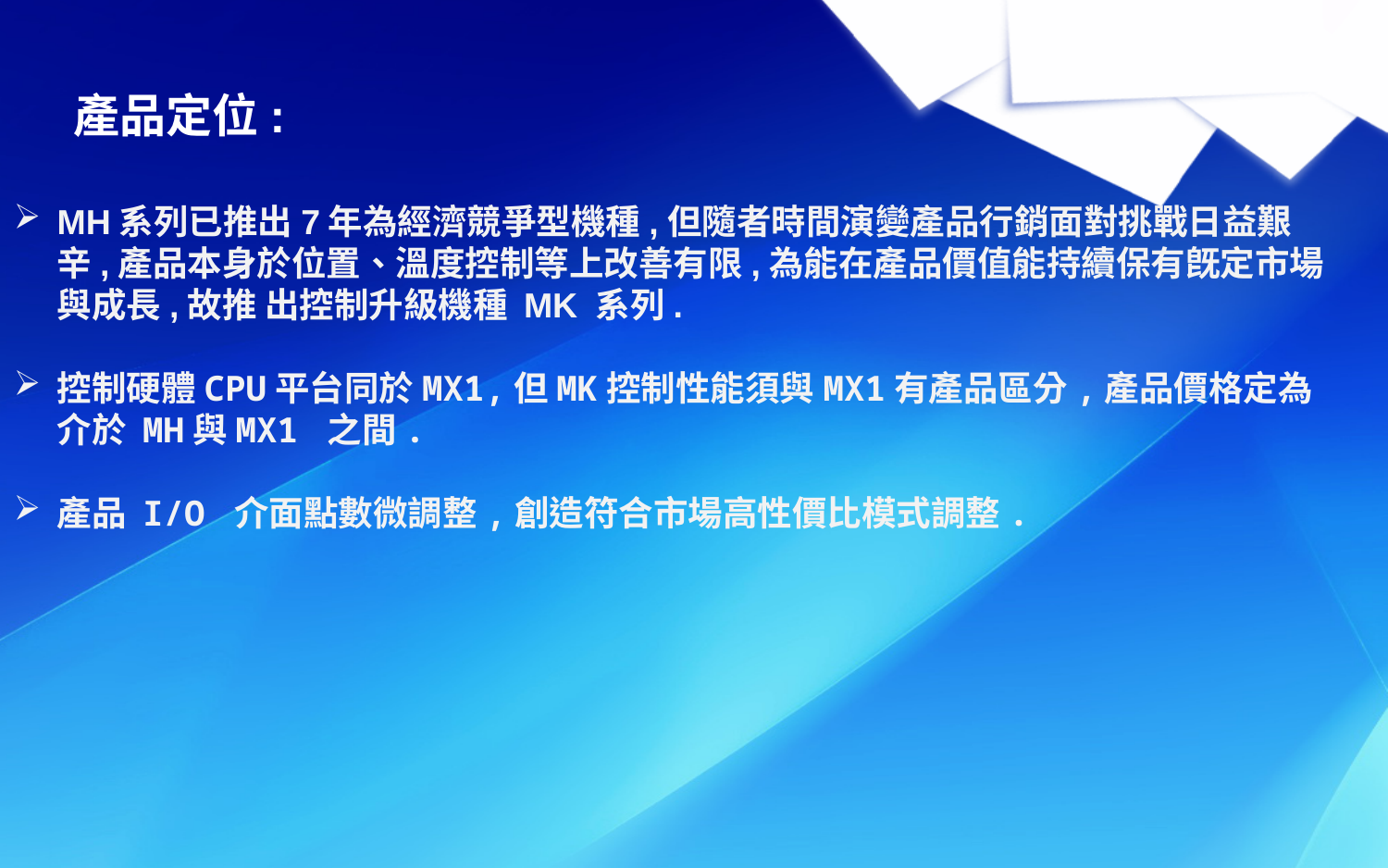

產品定位:
MH系列已推出7年為經濟競爭型機種,但隨者時間演變產品行銷面對挑戰日益艱辛,產品本身於位置、溫度控制等上改善有限,為能在產品價值能持續保有旣定市場與成長,故推 出控制升級機種 MK 系列.

控制硬體CPU平台同於MX1,但MK控制性能須與MX1有產品區分,產品價格定為介於 MH與MX1 之間.

產品 I/O 介面點數微調整,創造符合市場高性價比模式調整.